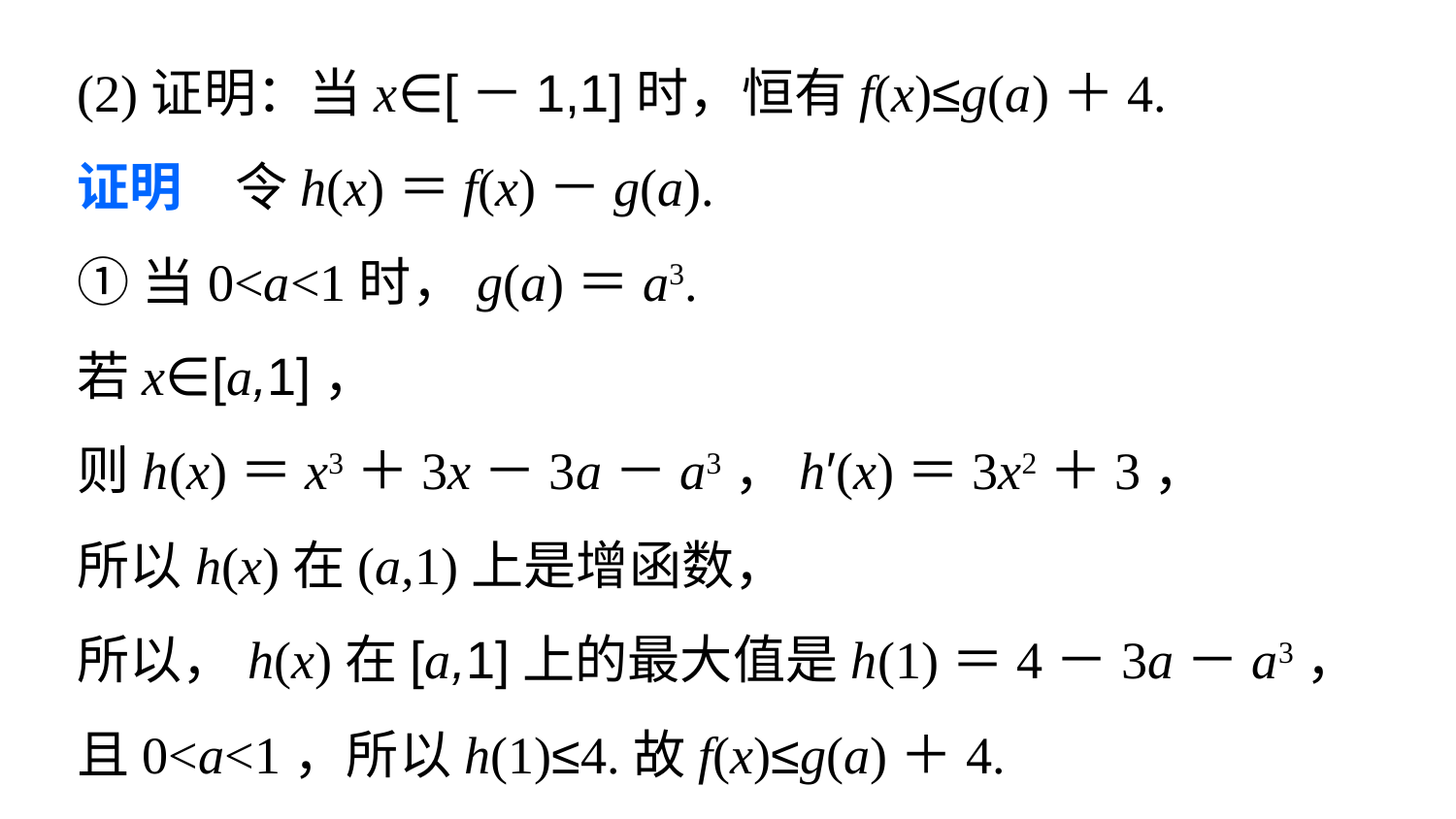

(2)证明：当x∈[－1,1]时，恒有f(x)≤g(a)＋4.
证明　令h(x)＝f(x)－g(a).
①当0<a<1时，g(a)＝a3.
若x∈[a,1]，
则h(x)＝x3＋3x－3a－a3，h′(x)＝3x2＋3，
所以h(x)在(a,1)上是增函数，
所以，h(x)在[a,1]上的最大值是h(1)＝4－3a－a3，
且0<a<1，所以h(1)≤4.故f(x)≤g(a)＋4.